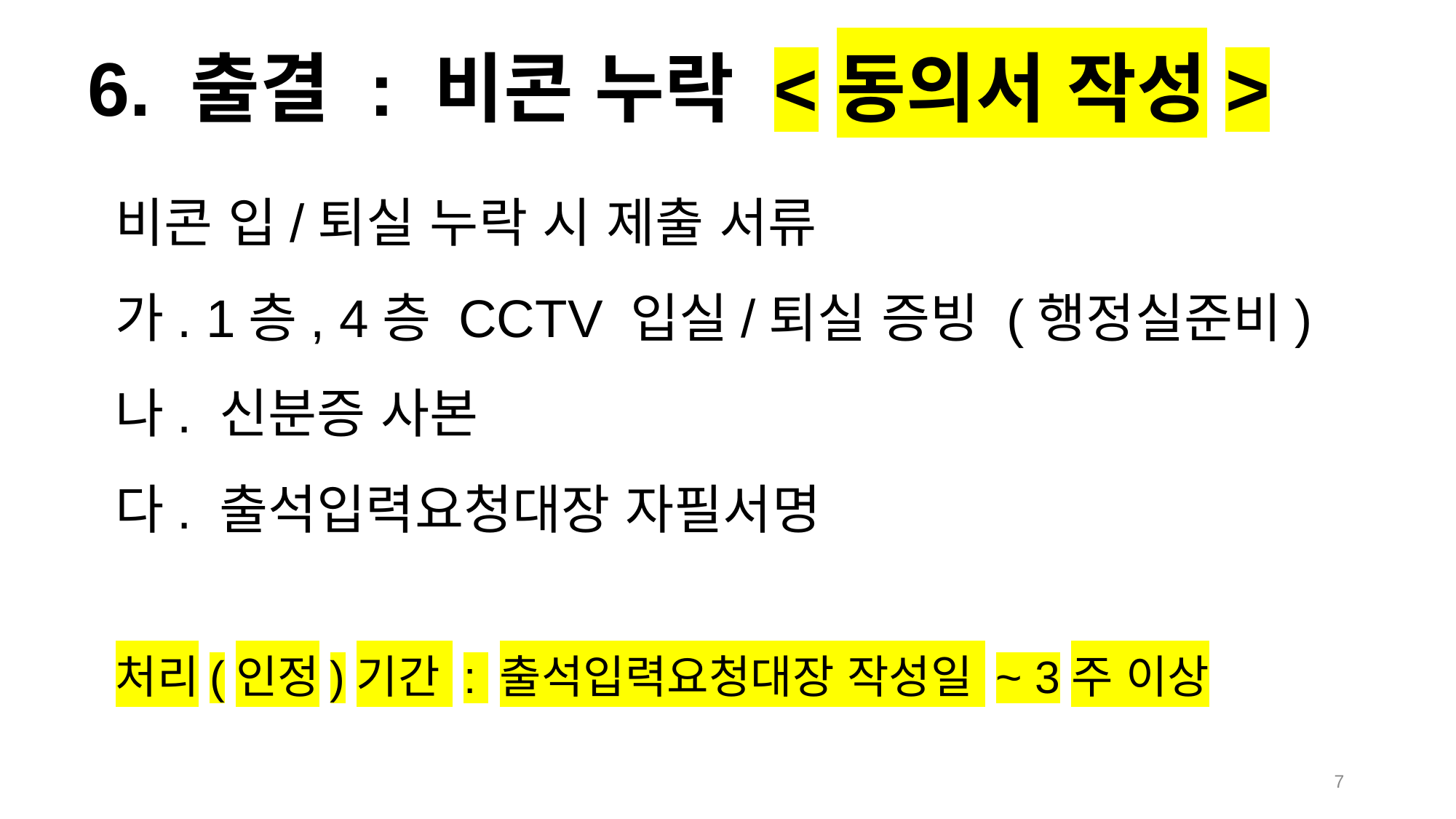

6. 출결 : 비콘 누락 <동의서 작성>
비콘 입/퇴실 누락 시 제출 서류
가. 1층, 4층 CCTV 입실/퇴실 증빙 (행정실준비)
나. 신분증 사본
다. 출석입력요청대장 자필서명

처리(인정)기간 : 출석입력요청대장 작성일 ~ 3주 이상

7